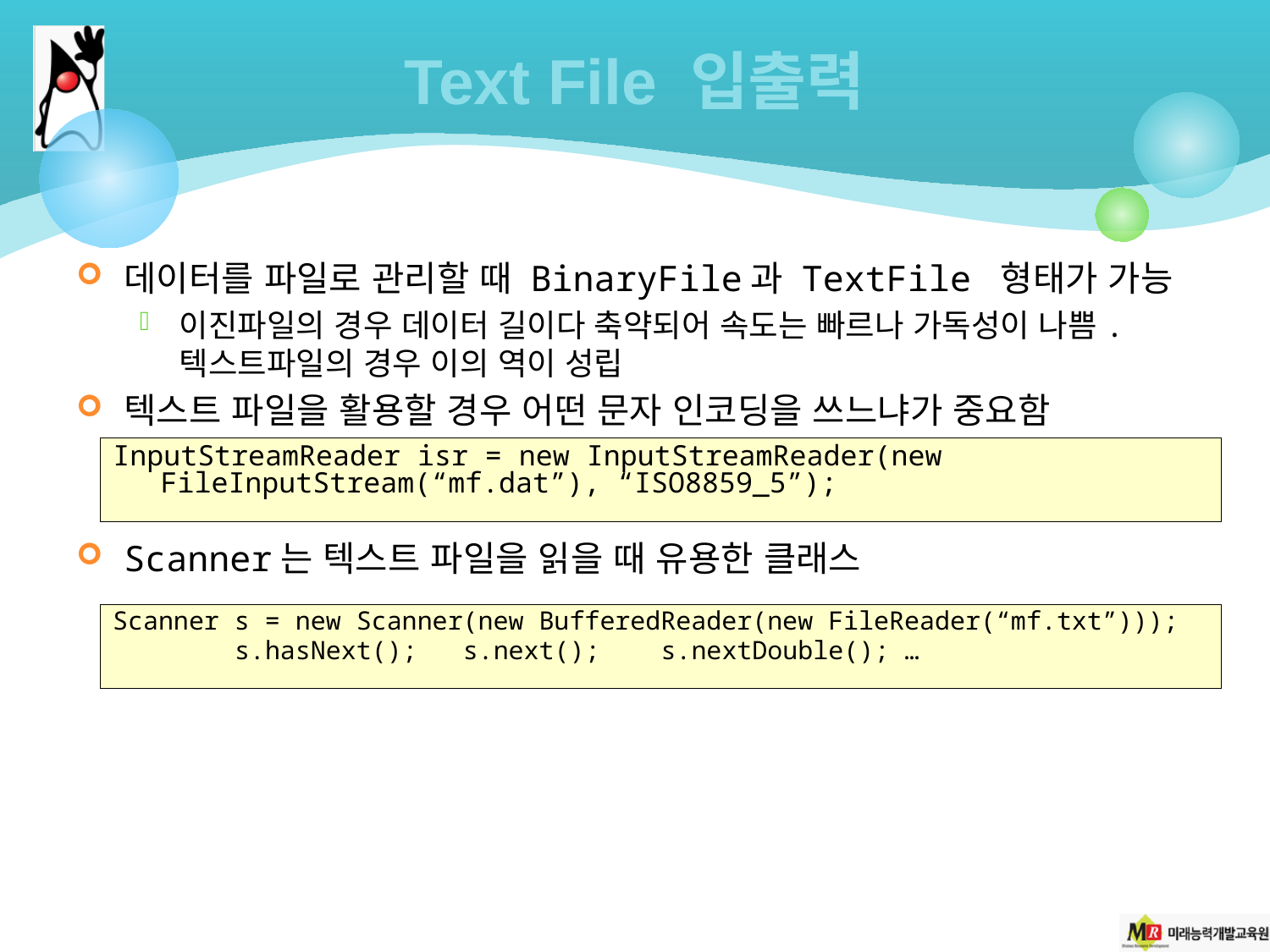

# Text File 입출력
데이터를 파일로 관리할 때 BinaryFile과 TextFile 형태가 가능
이진파일의 경우 데이터 길이다 축약되어 속도는 빠르나 가독성이 나쁨. 텍스트파일의 경우 이의 역이 성립
텍스트 파일을 활용할 경우 어떤 문자 인코딩을 쓰느냐가 중요함

Scanner는 텍스트 파일을 읽을 때 유용한 클래스
InputStreamReader isr = new InputStreamReader(new FileInputStream(“mf.dat”), “ISO8859_5”);
Scanner s = new Scanner(new BufferedReader(new FileReader(“mf.txt”)));
        s.hasNext();   s.next();    s.nextDouble(); …